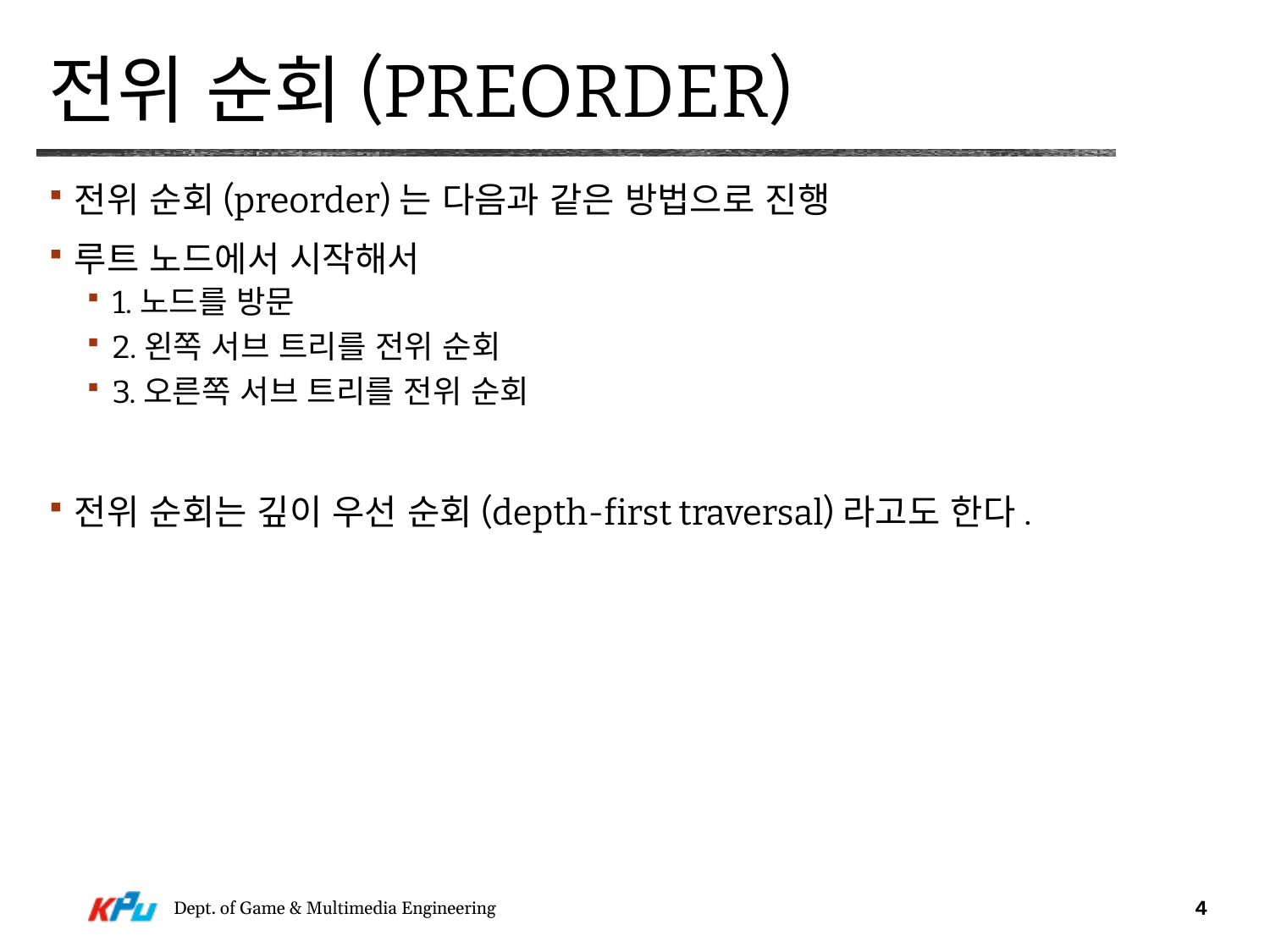

# 전위 순회(PREORDER)
전위 순회(preorder)는 다음과 같은 방법으로 진행
루트 노드에서 시작해서
1.노드를 방문
2.왼쪽 서브 트리를 전위 순회
3.오른쪽 서브 트리를 전위 순회

전위 순회는 깊이 우선 순회(depth-first traversal)라고도 한다.

Dept. of Game & Multimedia Engineering
4